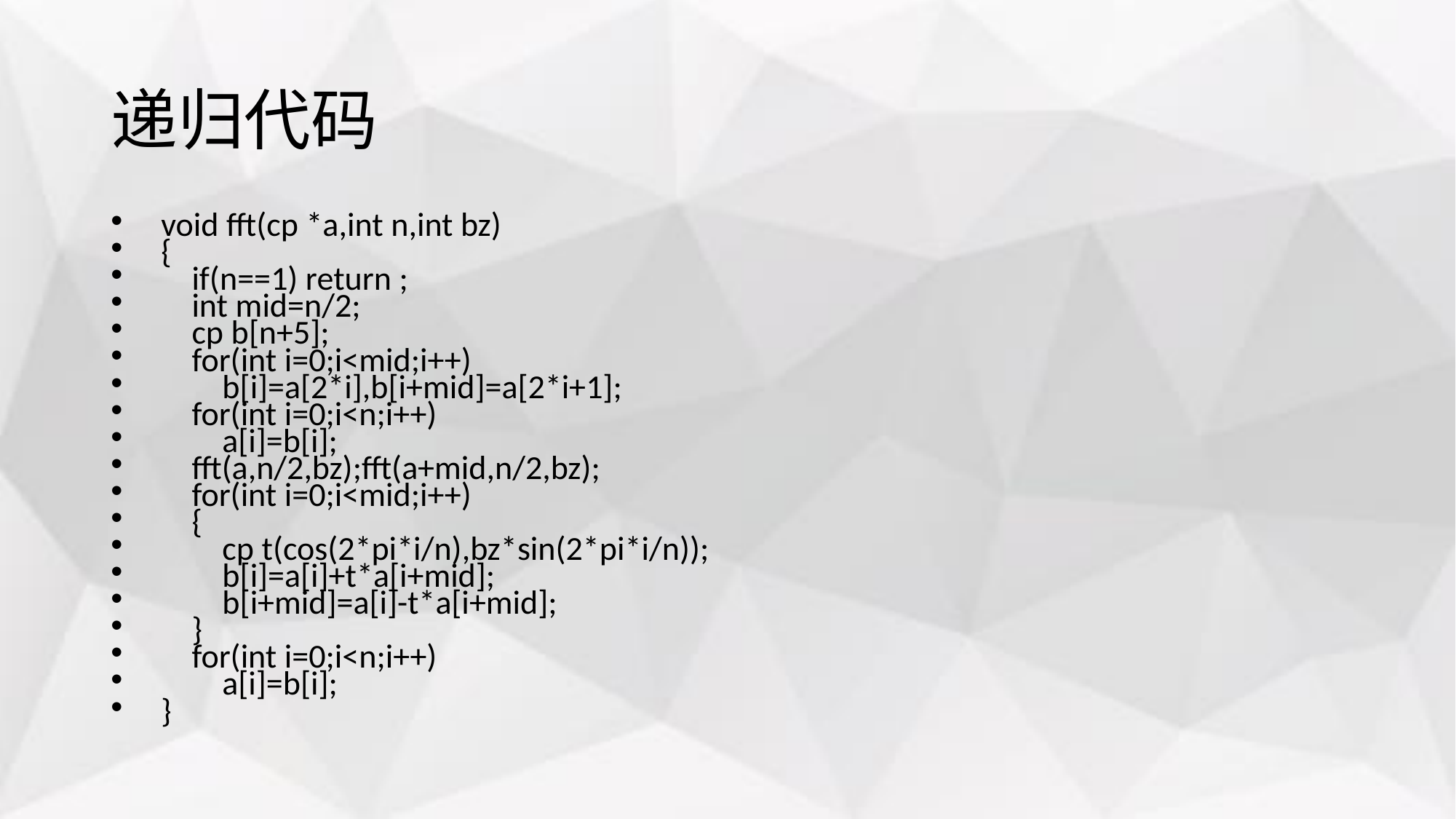

# 递归代码

void fft(cp *a,int n,int bz)
{
    if(n==1) return ;
    int mid=n/2;
    cp b[n+5];
    for(int i=0;i<mid;i++)
        b[i]=a[2*i],b[i+mid]=a[2*i+1];
    for(int i=0;i<n;i++)
        a[i]=b[i];
    fft(a,n/2,bz);fft(a+mid,n/2,bz);
    for(int i=0;i<mid;i++)
    {
        cp t(cos(2*pi*i/n),bz*sin(2*pi*i/n));
        b[i]=a[i]+t*a[i+mid];
        b[i+mid]=a[i]-t*a[i+mid];
    }
    for(int i=0;i<n;i++)
        a[i]=b[i];
}